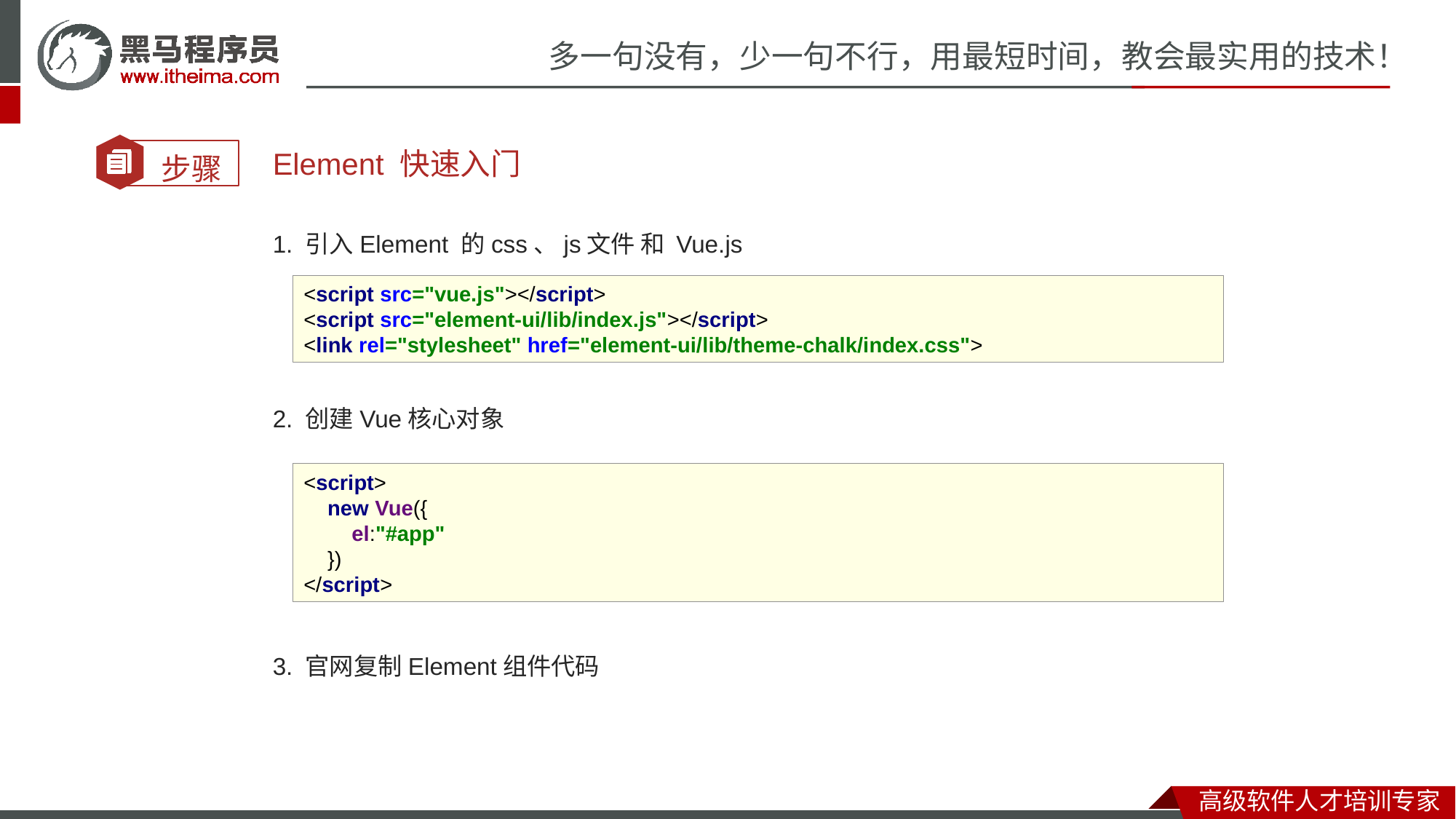

Element 快速入门
1. 引入Element 的css、js文件 和 Vue.js
<script src="vue.js"></script>
<script src="element-ui/lib/index.js"></script>
<link rel="stylesheet" href="element-ui/lib/theme-chalk/index.css">
2. 创建Vue核心对象
<script>
    new Vue({
        el:"#app"
    })
</script>
3. 官网复制Element组件代码